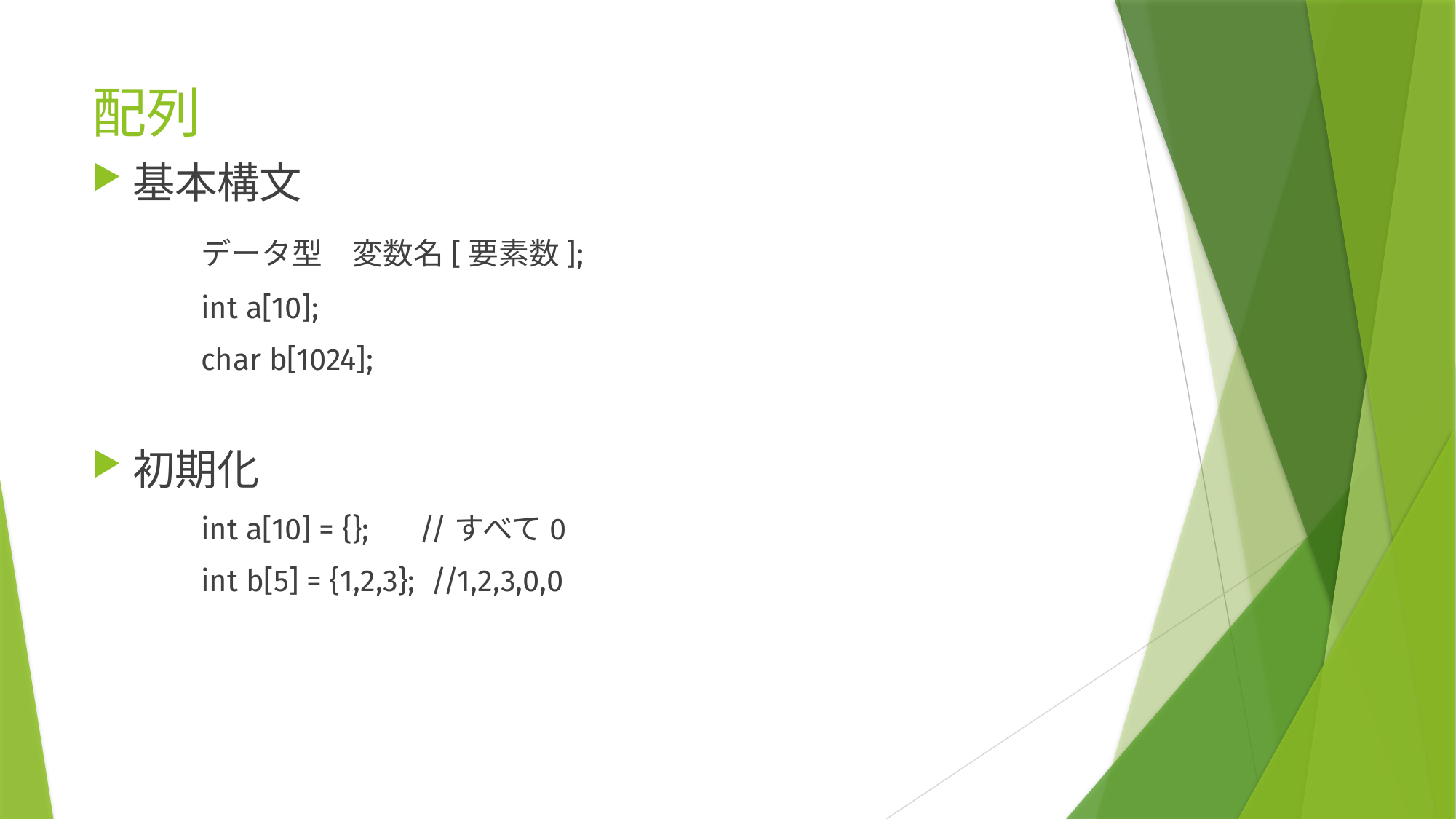

# 配列
基本構文
	データ型　変数名[要素数];
	int a[10];
	char b[1024];

初期化
	int a[10] = {};	//すべて0
	int b[5] = {1,2,3};  //1,2,3,0,0